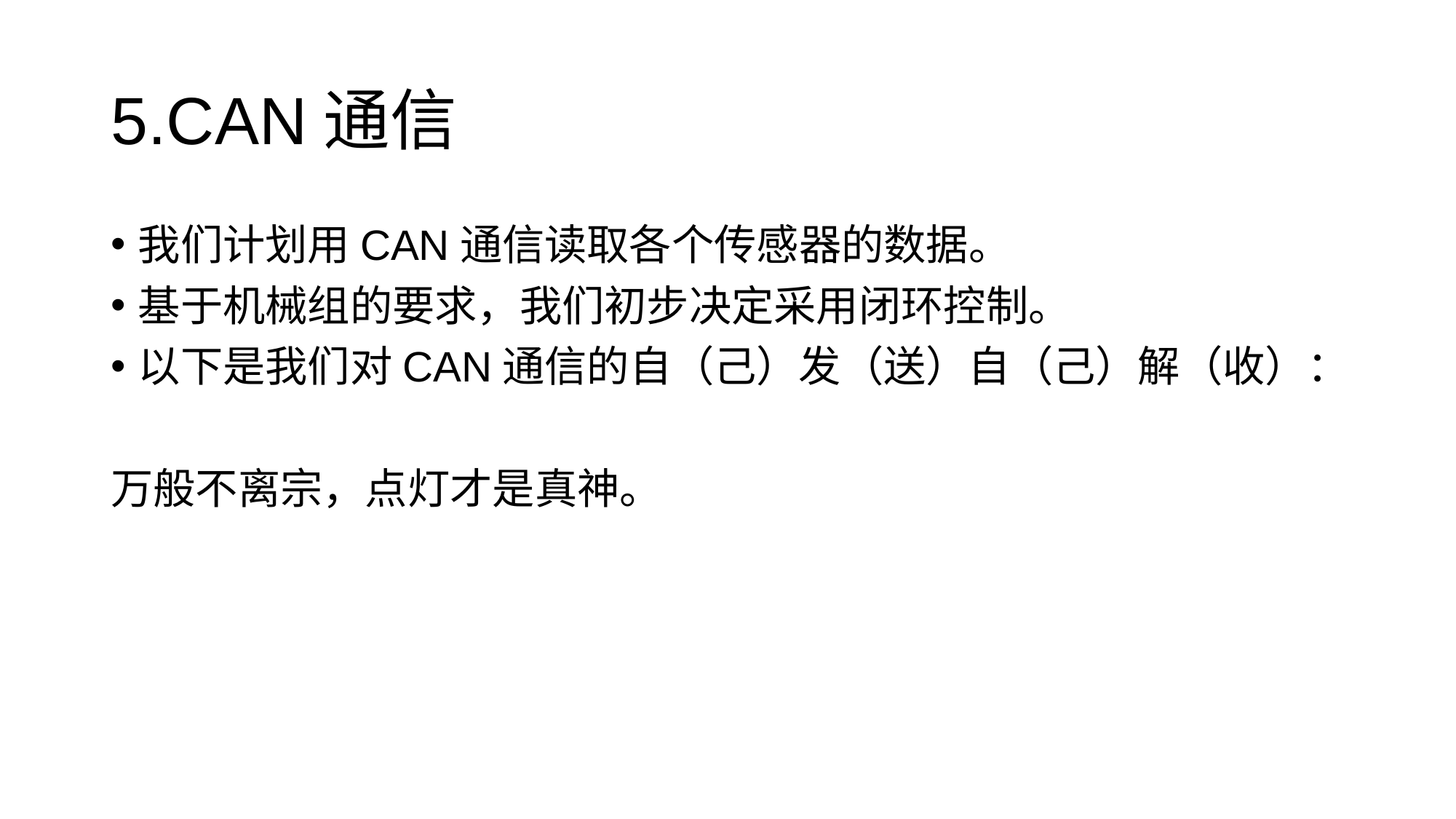

# 5.CAN通信
我们计划用CAN通信读取各个传感器的数据。
基于机械组的要求，我们初步决定采用闭环控制。
以下是我们对CAN通信的自（己）发（送）自（己）解（收）：

万般不离宗，点灯才是真神。